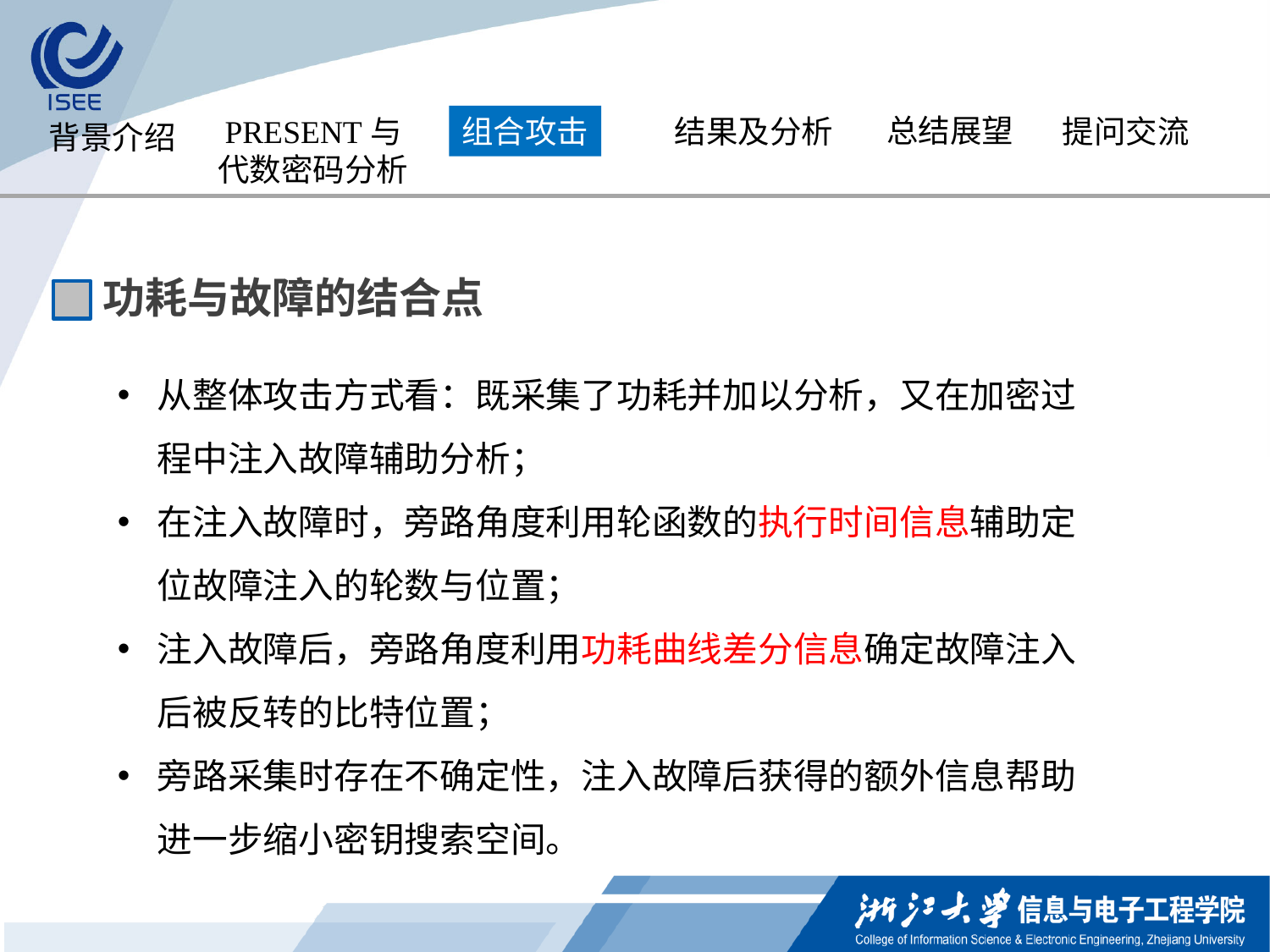

总结展望
PRESENT与
代数密码分析
组合攻击
结果及分析
提问交流
背景介绍
功耗与故障的结合点

从整体攻击方式看：既采集了功耗并加以分析，又在加密过程中注入故障辅助分析；
在注入故障时，旁路角度利用轮函数的执行时间信息辅助定位故障注入的轮数与位置；
注入故障后，旁路角度利用功耗曲线差分信息确定故障注入后被反转的比特位置；
旁路采集时存在不确定性，注入故障后获得的额外信息帮助进一步缩小密钥搜索空间。